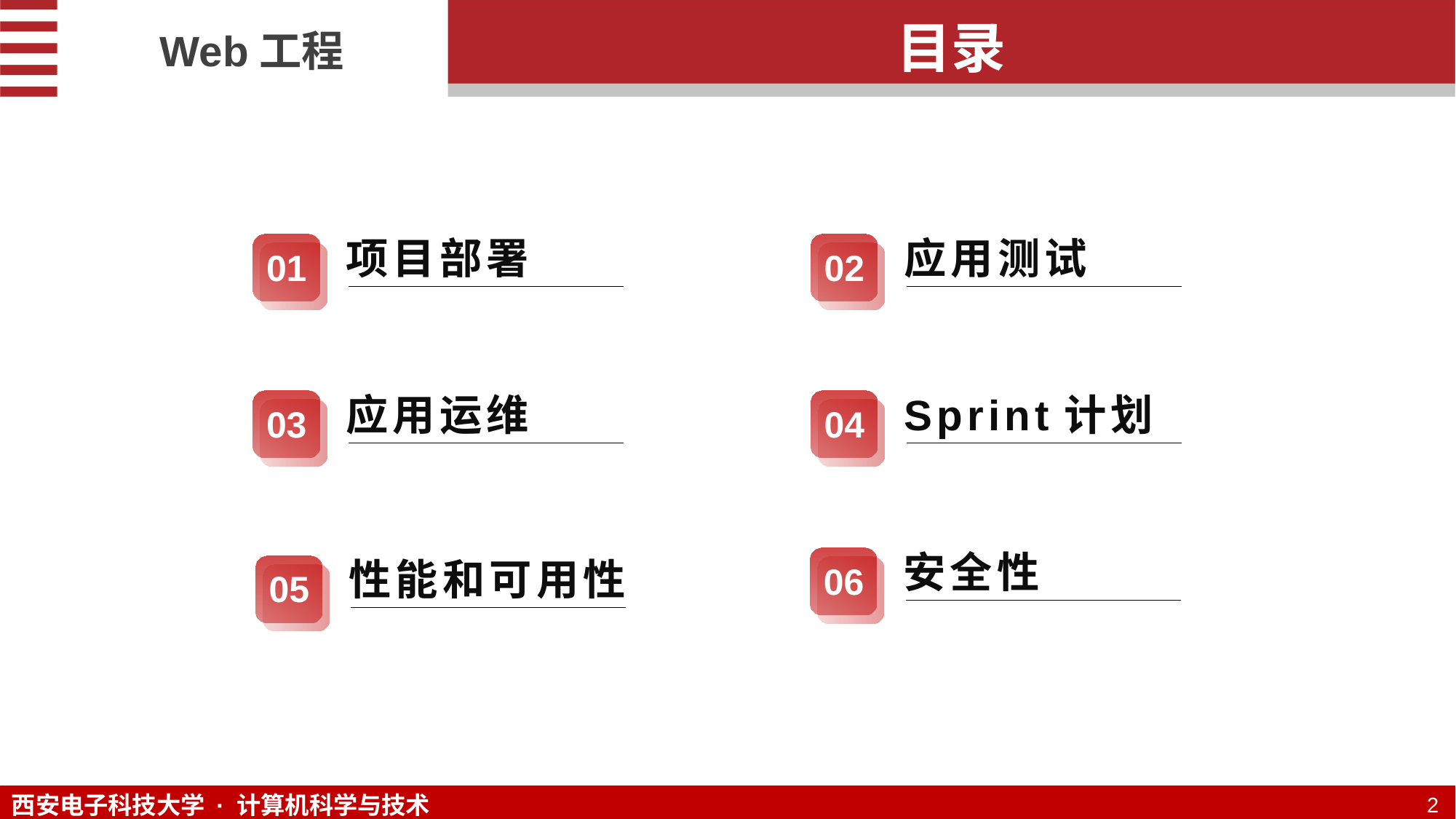

目录
项目部署

01

应用测试

02

应用运维

03

Sprint计划

04

安全性

06

性能和可用性

05

2